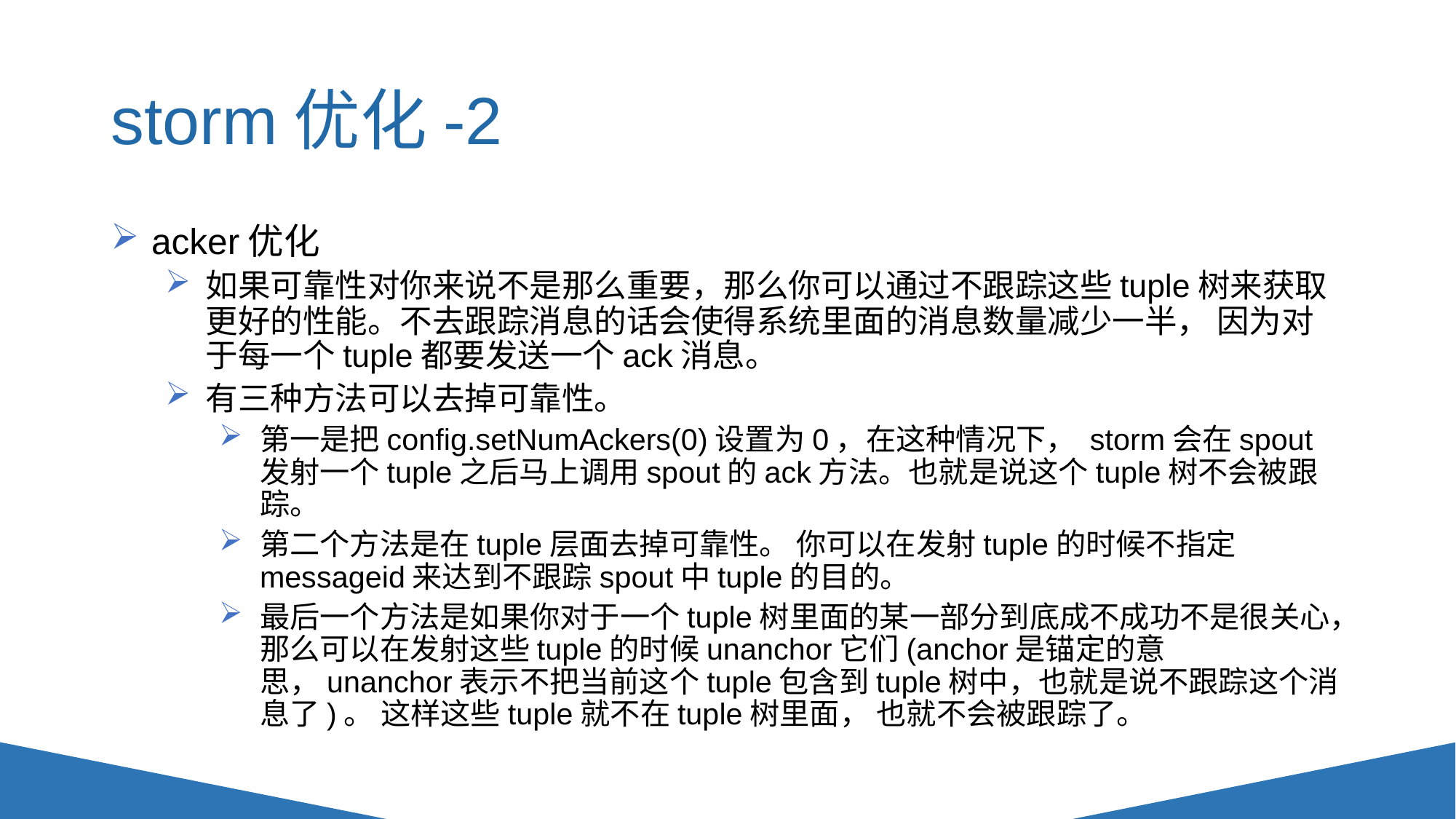

# storm优化-2
acker优化
如果可靠性对你来说不是那么重要，那么你可以通过不跟踪这些tuple树来获取更好的性能。不去跟踪消息的话会使得系统里面的消息数量减少一半， 因为对于每一个tuple都要发送一个ack消息。
有三种方法可以去掉可靠性。
第一是把config.setNumAckers(0)设置为0，在这种情况下， storm会在spout发射一个tuple之后马上调用spout的ack方法。也就是说这个tuple树不会被跟踪。
第二个方法是在tuple层面去掉可靠性。 你可以在发射tuple的时候不指定messageid来达到不跟踪spout中tuple的目的。
最后一个方法是如果你对于一个tuple树里面的某一部分到底成不成功不是很关心，那么可以在发射这些tuple的时候unanchor它们(anchor是锚定的意思，unanchor表示不把当前这个tuple包含到tuple树中，也就是说不跟踪这个消息了)。 这样这些tuple就不在tuple树里面， 也就不会被跟踪了。